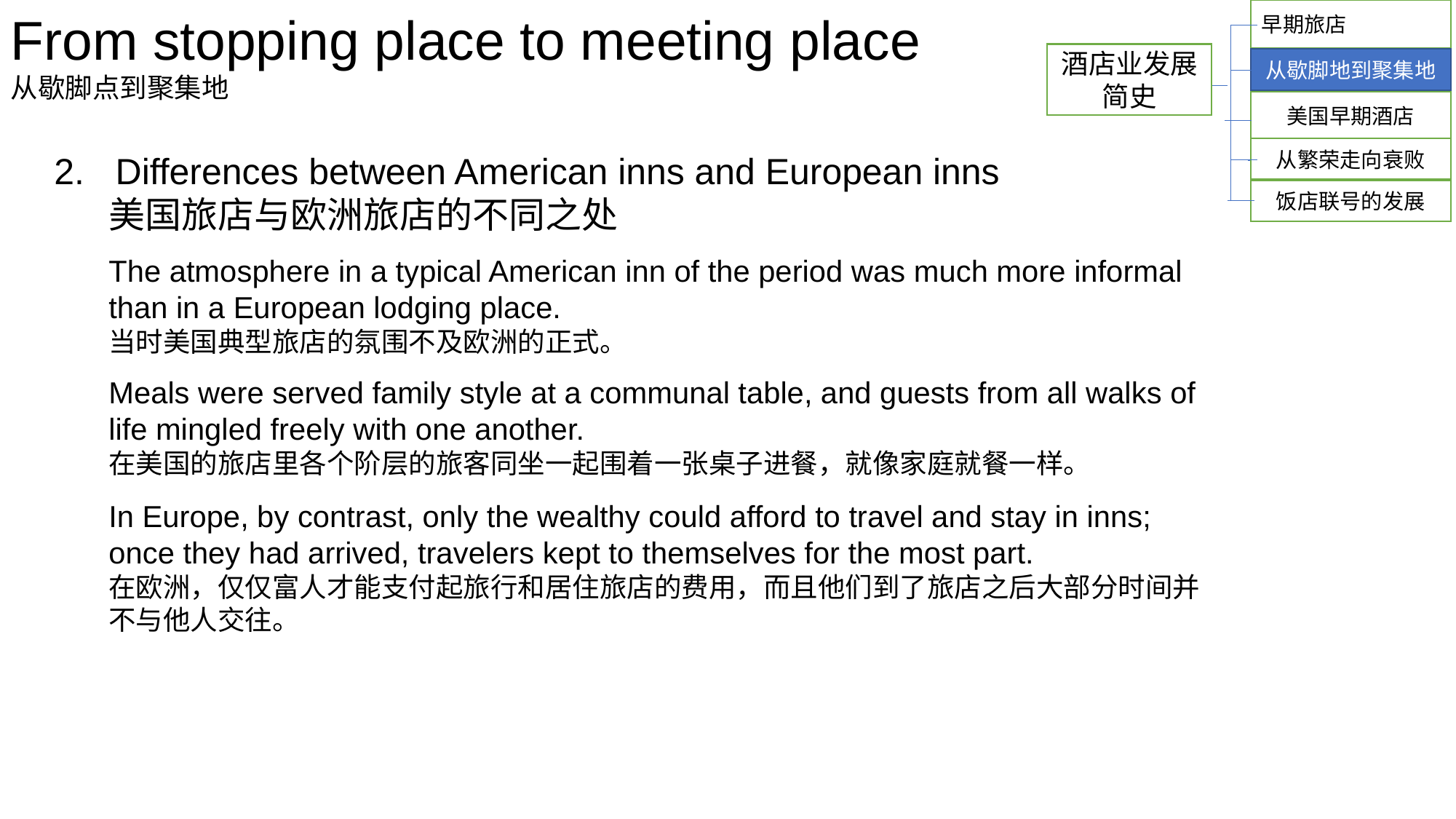

From stopping place to meeting place
从歇脚点到聚集地
早期旅店
酒店业发展简史
从歇脚地到聚集地
美国早期酒店
从繁荣走向衰败
Differences between American inns and European inns
美国旅店与欧洲旅店的不同之处

The atmosphere in a typical American inn of the period was much more informal than in a European lodging place.
当时美国典型旅店的氛围不及欧洲的正式。

Meals were served family style at a communal table, and guests from all walks of life mingled freely with one another.
在美国的旅店里各个阶层的旅客同坐一起围着一张桌子进餐，就像家庭就餐一样。

In Europe, by contrast, only the wealthy could afford to travel and stay in inns; once they had arrived, travelers kept to themselves for the most part.
在欧洲，仅仅富人才能支付起旅行和居住旅店的费用，而且他们到了旅店之后大部分时间并不与他人交往。
饭店联号的发展